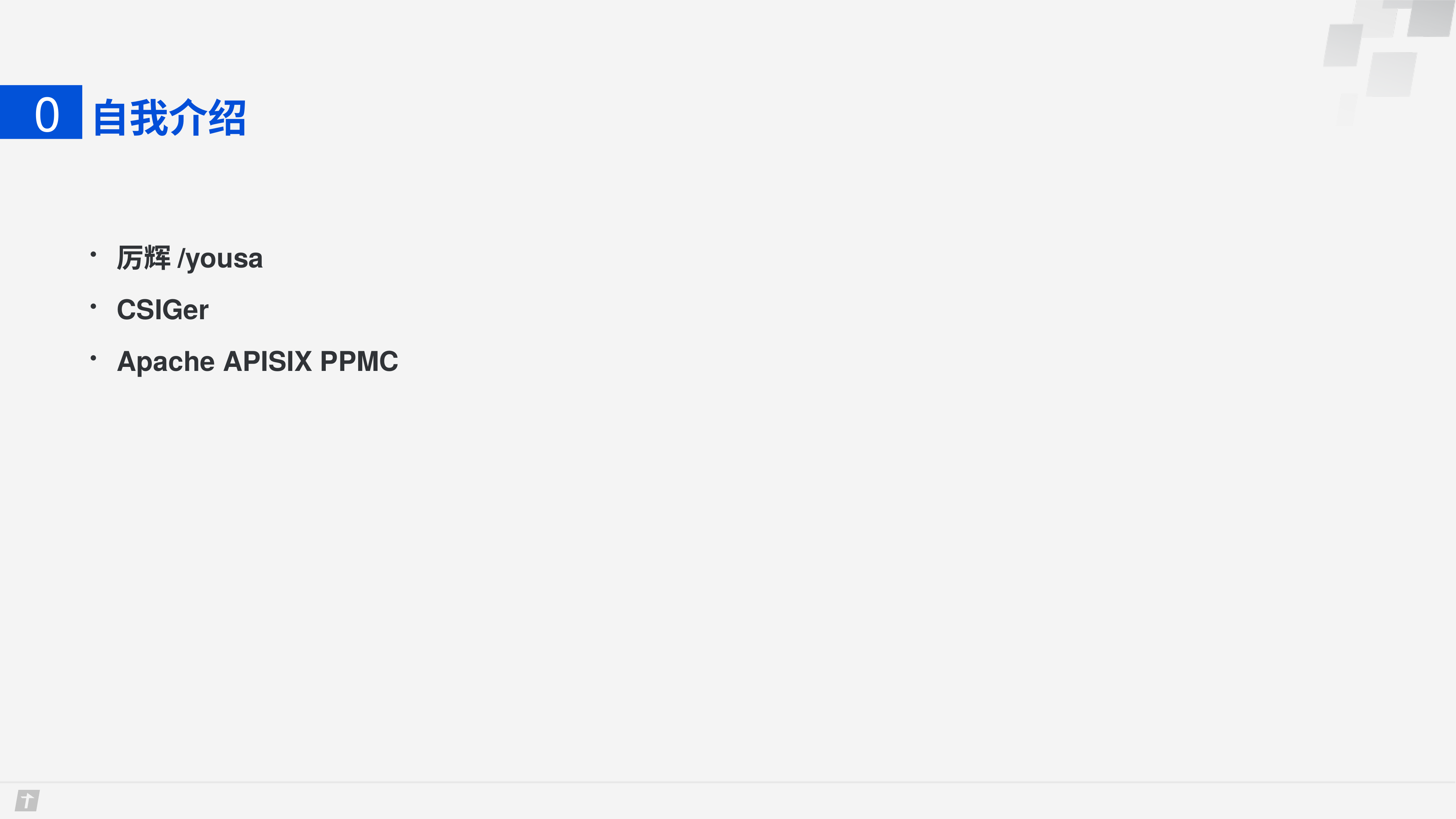

# 自我介绍
0
厉辉/yousa
CSIGer
Apache APISIX PPMC
2